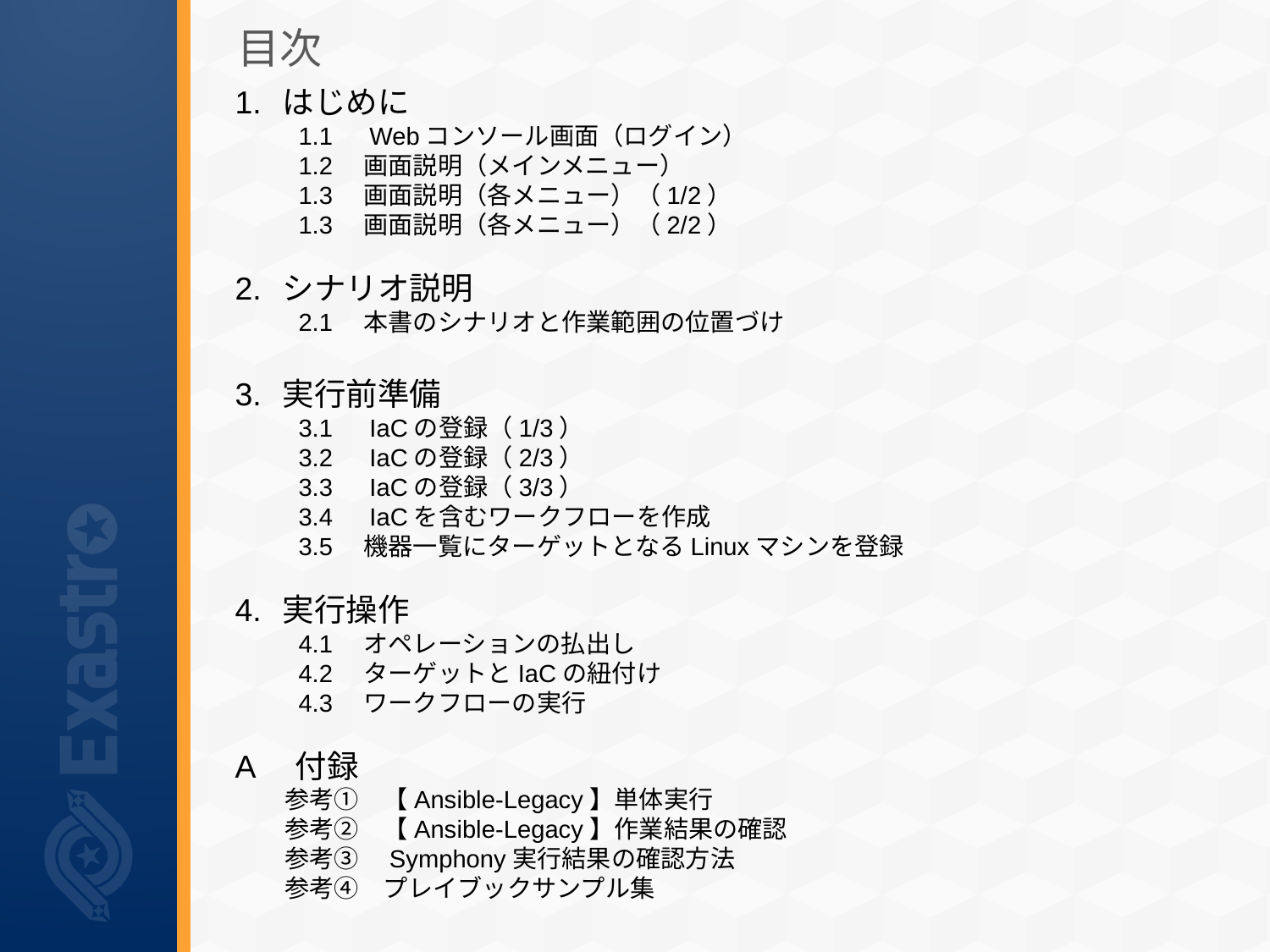

# 目次
はじめに
1.1　Webコンソール画面（ログイン）
1.2　画面説明（メインメニュー）
1.3　画面説明（各メニュー）（1/2）
1.3　画面説明（各メニュー）（2/2）

シナリオ説明
2.1　本書のシナリオと作業範囲の位置づけ

実行前準備
3.1　IaCの登録（1/3）
3.2　IaCの登録（2/3）
3.3　IaCの登録（3/3）
3.4　IaCを含むワークフローを作成
3.5　機器一覧にターゲットとなるLinuxマシンを登録

実行操作
4.1　オペレーションの払出し
4.2　ターゲットとIaCの紐付け
4.3　ワークフローの実行

A　付録
　　参考①　【Ansible-Legacy】単体実行
　　参考②　【Ansible-Legacy】作業結果の確認
　　参考③　Symphony実行結果の確認方法
　　参考④　プレイブックサンプル集